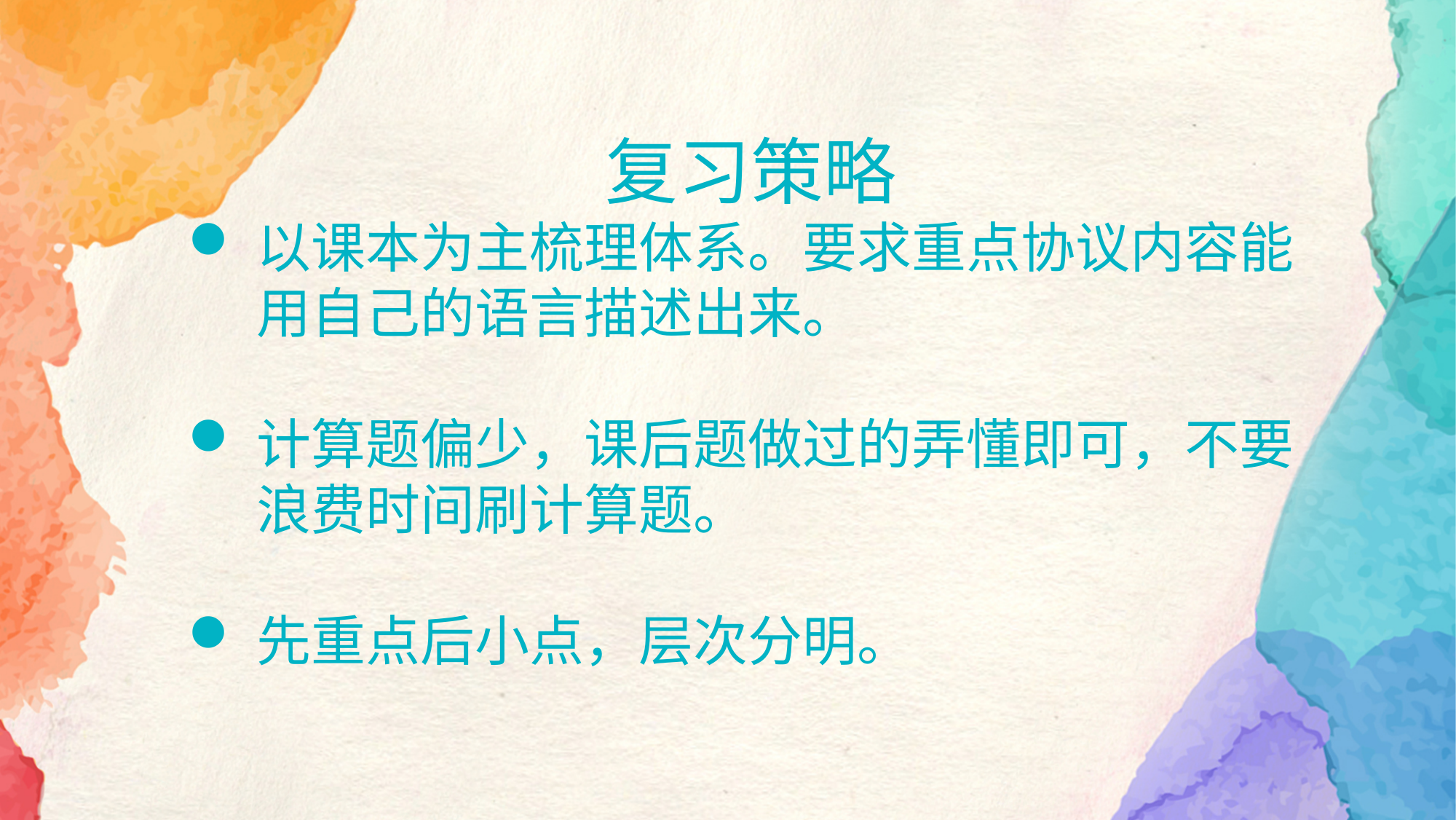

复习策略
以课本为主梳理体系。要求重点协议内容能用自己的语言描述出来。

计算题偏少，课后题做过的弄懂即可，不要浪费时间刷计算题。

先重点后小点，层次分明。